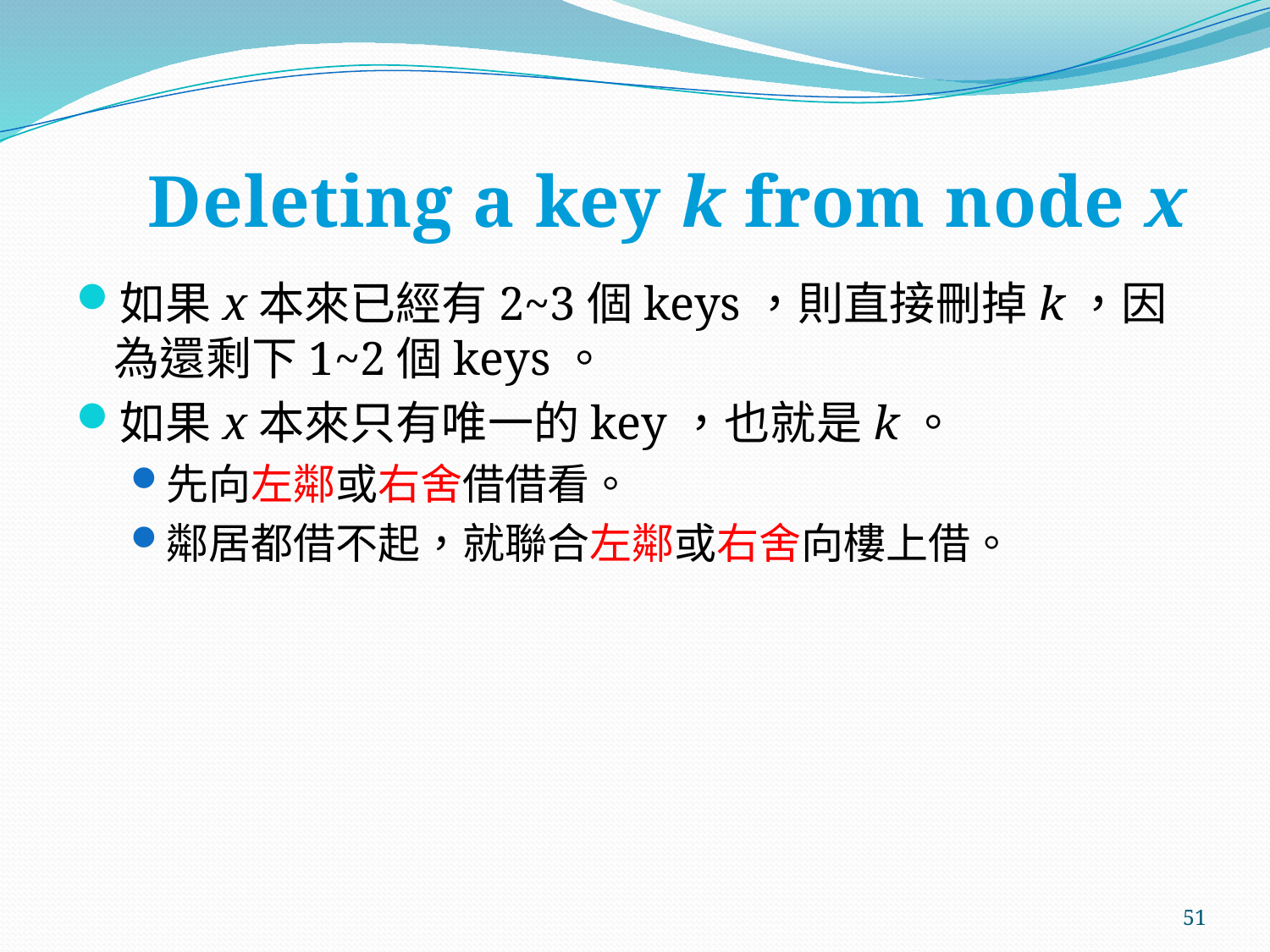

# Deleting a key k from node x
如果x本來已經有2~3個keys，則直接刪掉k，因為還剩下1~2個keys。
如果x本來只有唯一的key，也就是k。
先向左鄰或右舍借借看。
鄰居都借不起，就聯合左鄰或右舍向樓上借。
51